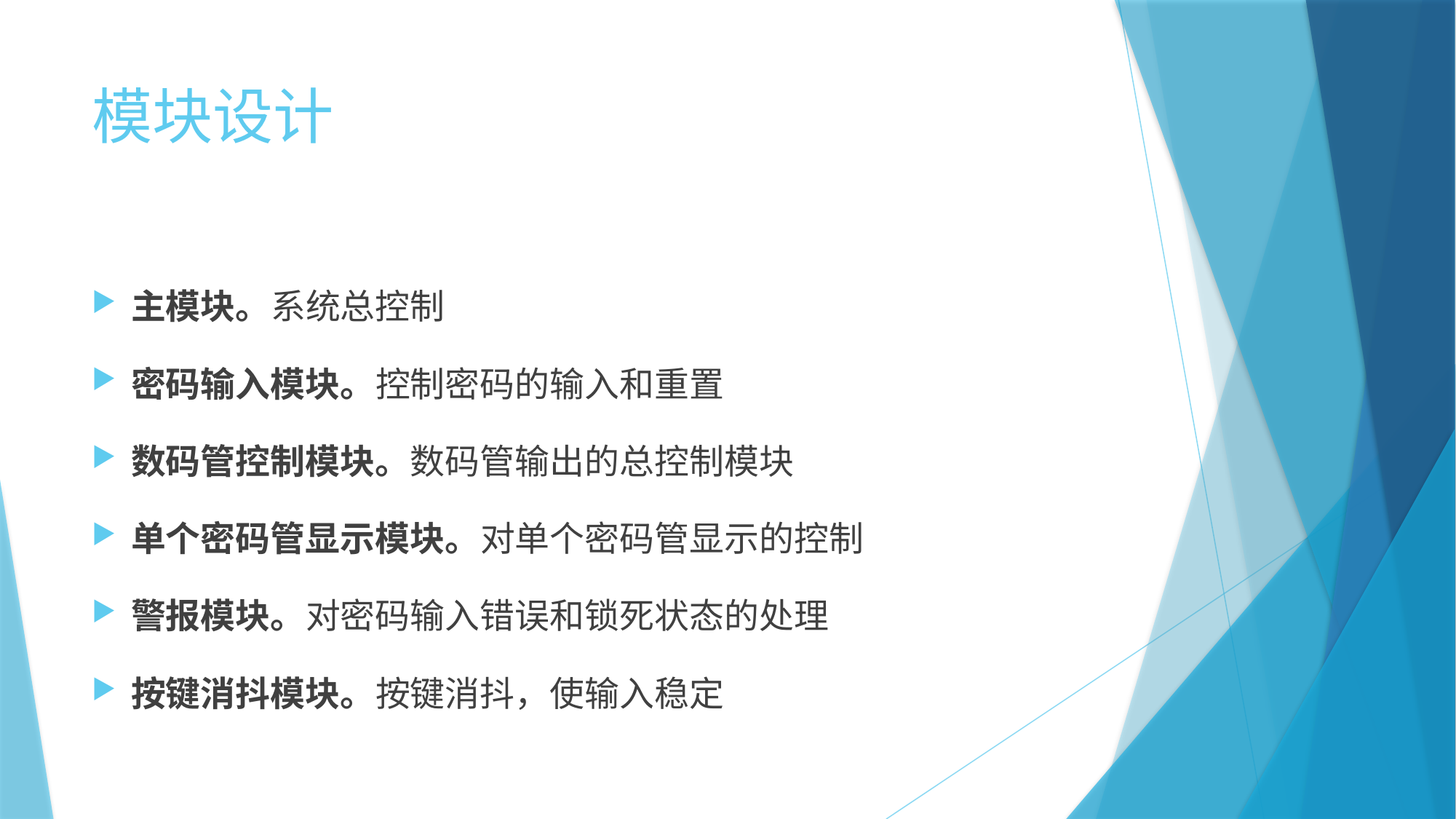

# 模块设计
主模块。系统总控制
密码输入模块。控制密码的输入和重置
数码管控制模块。数码管输出的总控制模块
单个密码管显示模块。对单个密码管显示的控制
警报模块。对密码输入错误和锁死状态的处理
按键消抖模块。按键消抖，使输入稳定